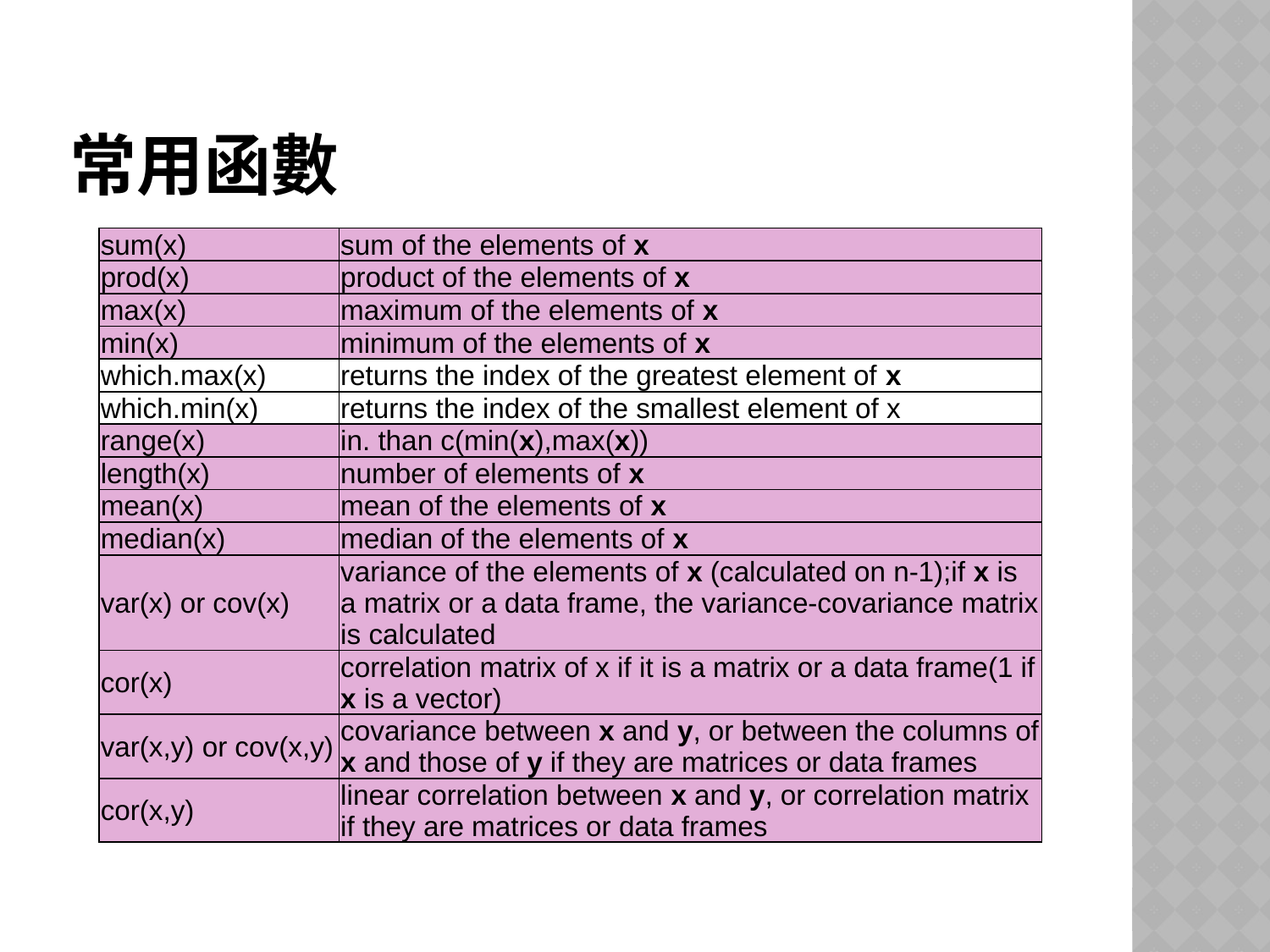

# 常用函數
| sum(x) | sum of the elements of x |
| --- | --- |
| prod(x) | product of the elements of x |
| max(x) | maximum of the elements of x |
| min(x) | minimum of the elements of x |
| which.max(x) | returns the index of the greatest element of x |
| which.min(x) | returns the index of the smallest element of x |
| range(x) | in. than c(min(x),max(x)) |
| length(x) | number of elements of x |
| mean(x) | mean of the elements of x |
| median(x) | median of the elements of x |
| var(x) or cov(x) | variance of the elements of x (calculated on n-1);if x is a matrix or a data frame, the variance-covariance matrix is calculated |
| cor(x) | correlation matrix of x if it is a matrix or a data frame(1 if x is a vector) |
| var(x,y) or cov(x,y) | covariance between x and y, or between the columns of x and those of y if they are matrices or data frames |
| cor(x,y) | linear correlation between x and y, or correlation matrix if they are matrices or data frames |